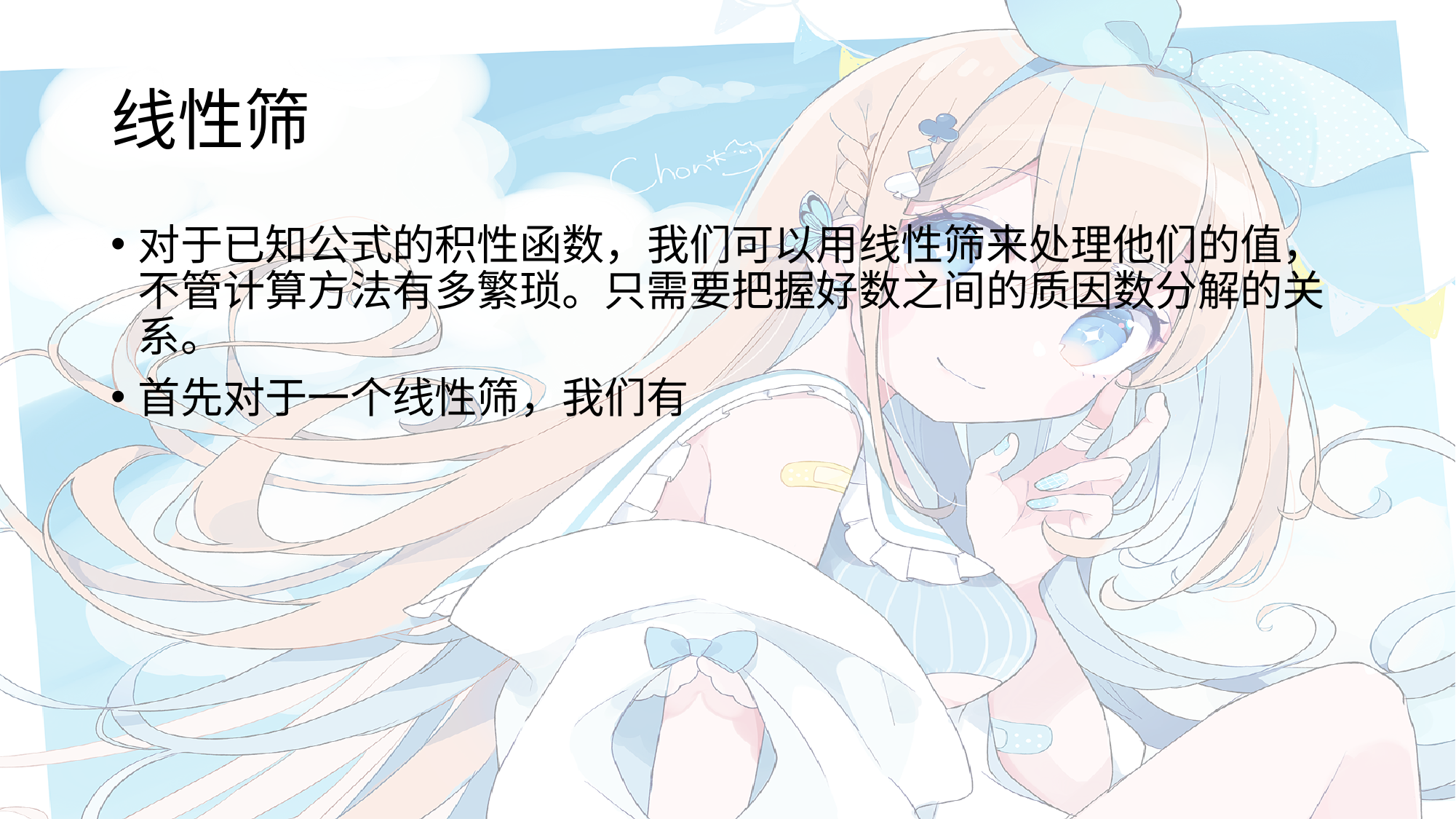

# 线性筛
对于已知公式的积性函数，我们可以用线性筛来处理他们的值，不管计算方法有多繁琐。只需要把握好数之间的质因数分解的关系。
首先对于一个线性筛，我们有